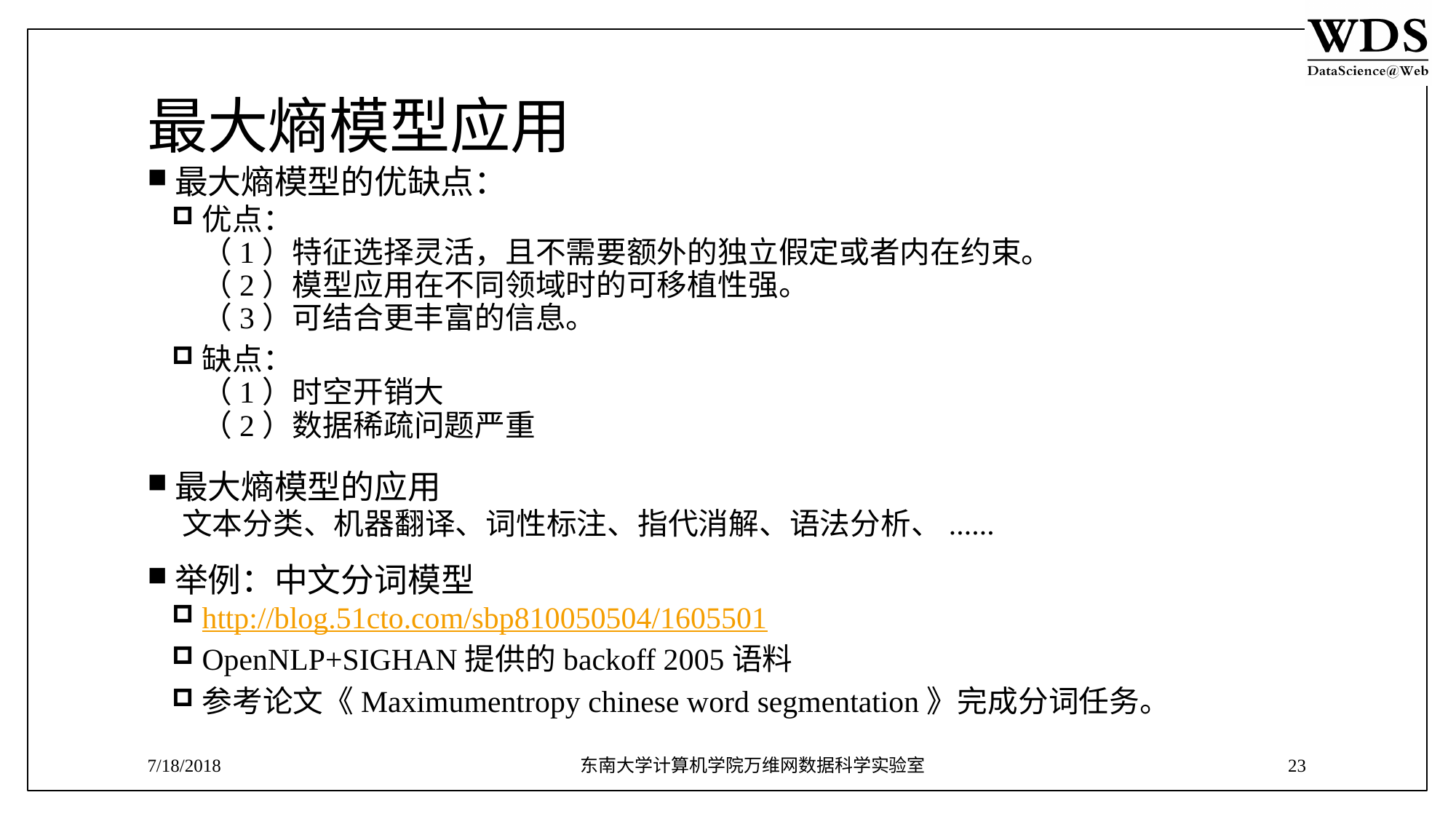

# 最大熵模型应用
最大熵模型的优缺点：
优点：
（1）特征选择灵活，且不需要额外的独立假定或者内在约束。
（2）模型应用在不同领域时的可移植性强。
（3）可结合更丰富的信息。
缺点：
（1）时空开销大
（2）数据稀疏问题严重
最大熵模型的应用
 文本分类、机器翻译、词性标注、指代消解、语法分析、......
举例：中文分词模型
http://blog.51cto.com/sbp810050504/1605501
OpenNLP+SIGHAN提供的backoff 2005语料
参考论文《Maximumentropy chinese word segmentation》完成分词任务。

7/18/2018
东南大学计算机学院万维网数据科学实验室
23